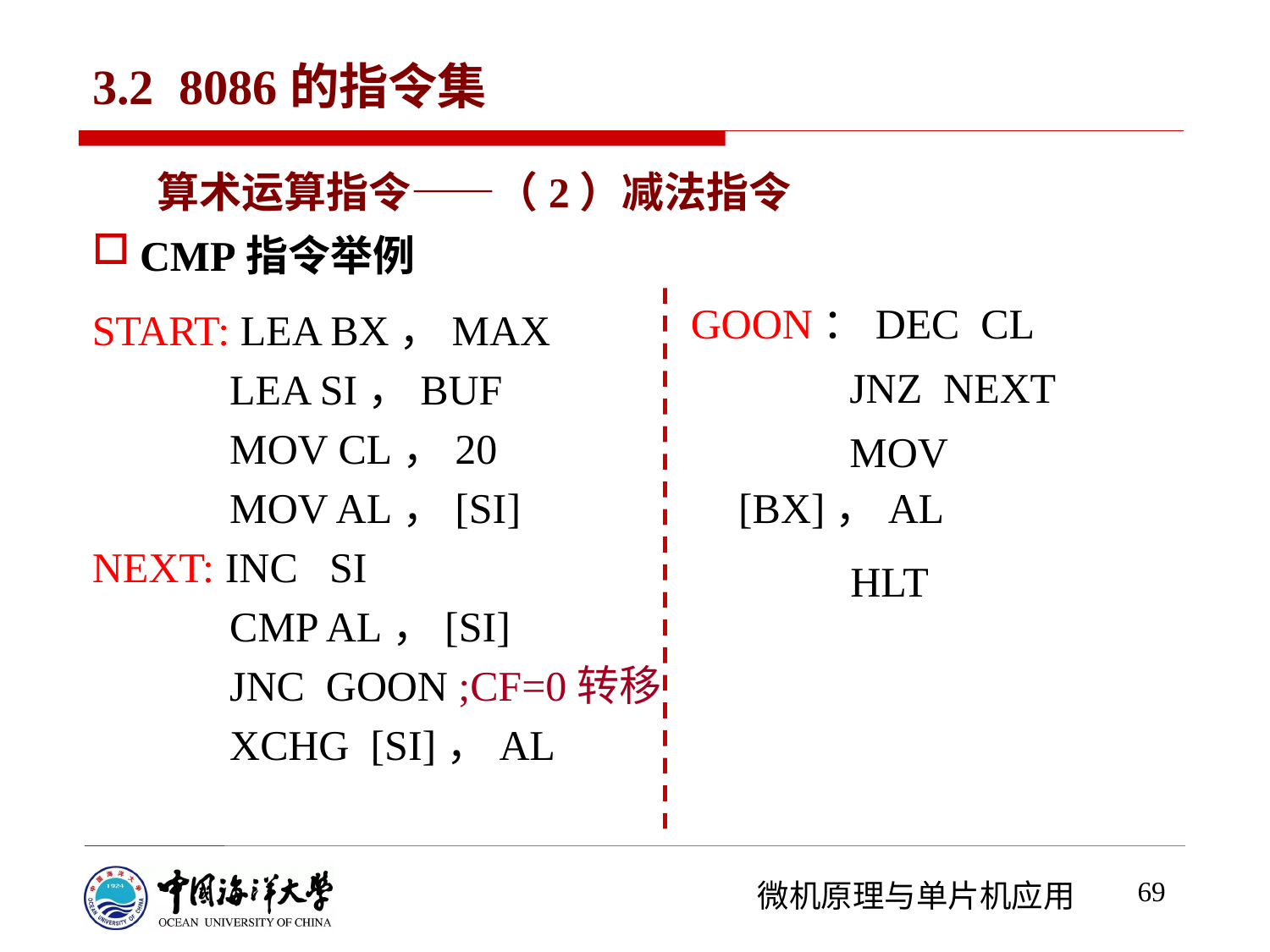

# 3.2  8086的指令集
算术运算指令——（2）减法指令
CMP指令举例

GOON：DEC  CL
               JNZ  NEXT
               MOV [BX]，AL
             HLT

START: LEA BX，MAX
             LEA SI，BUF
             MOV CL，20
             MOV AL，[SI]
NEXT: INC   SI
             CMP AL，[SI]
             JNC  GOON ;CF=0转移
             XCHG  [SI]，AL

69